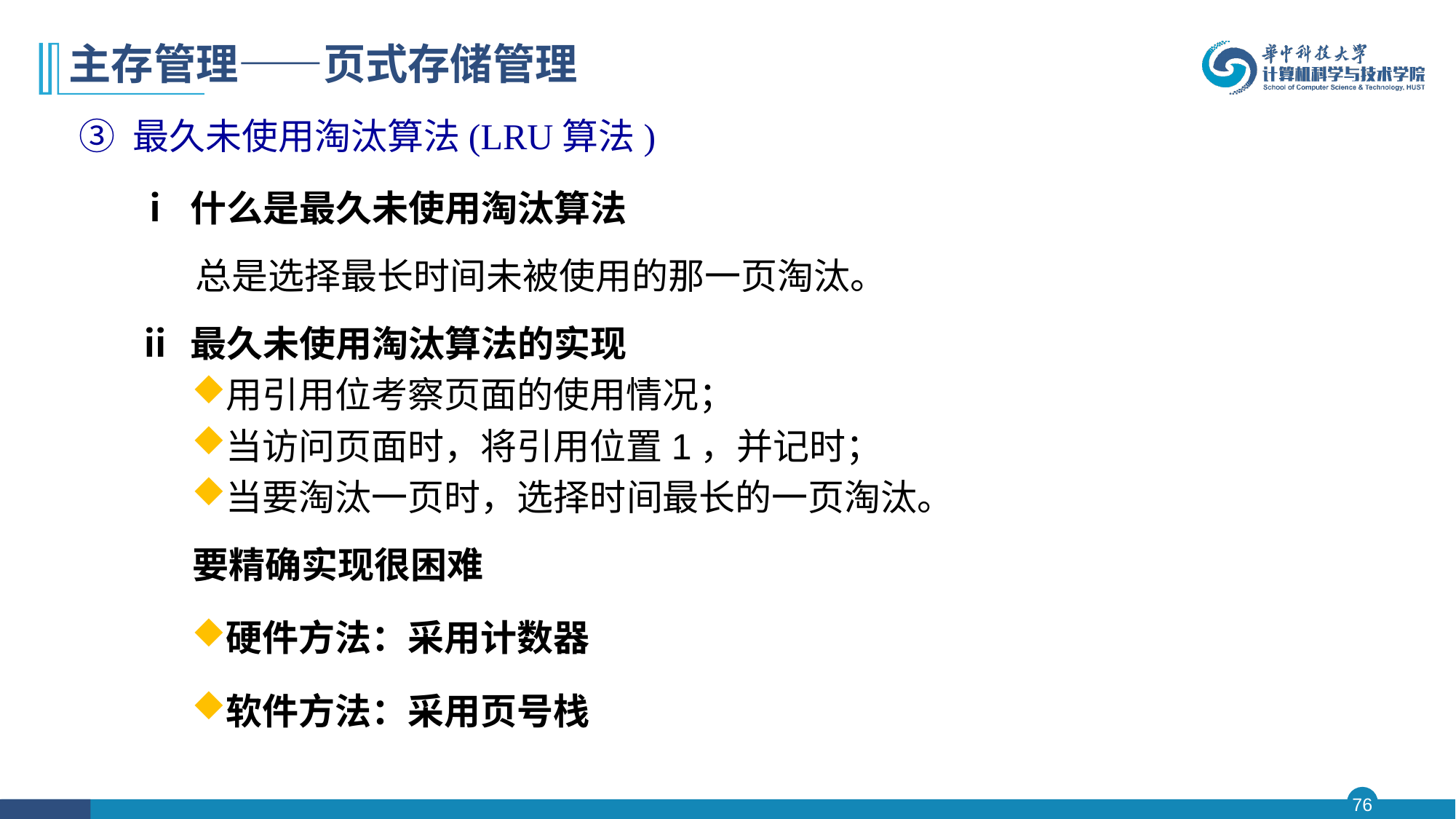

# 主存管理——页式存储管理
③ 最久未使用淘汰算法(LRU算法)
ⅰ 什么是最久未使用淘汰算法
      总是选择最长时间未被使用的那一页淘汰。
ⅱ 最久未使用淘汰算法的实现
用引用位考察页面的使用情况；
当访问页面时，将引用位置1，并记时；
当要淘汰一页时，选择时间最长的一页淘汰。
              要精确实现很困难
硬件方法：采用计数器
软件方法：采用页号栈